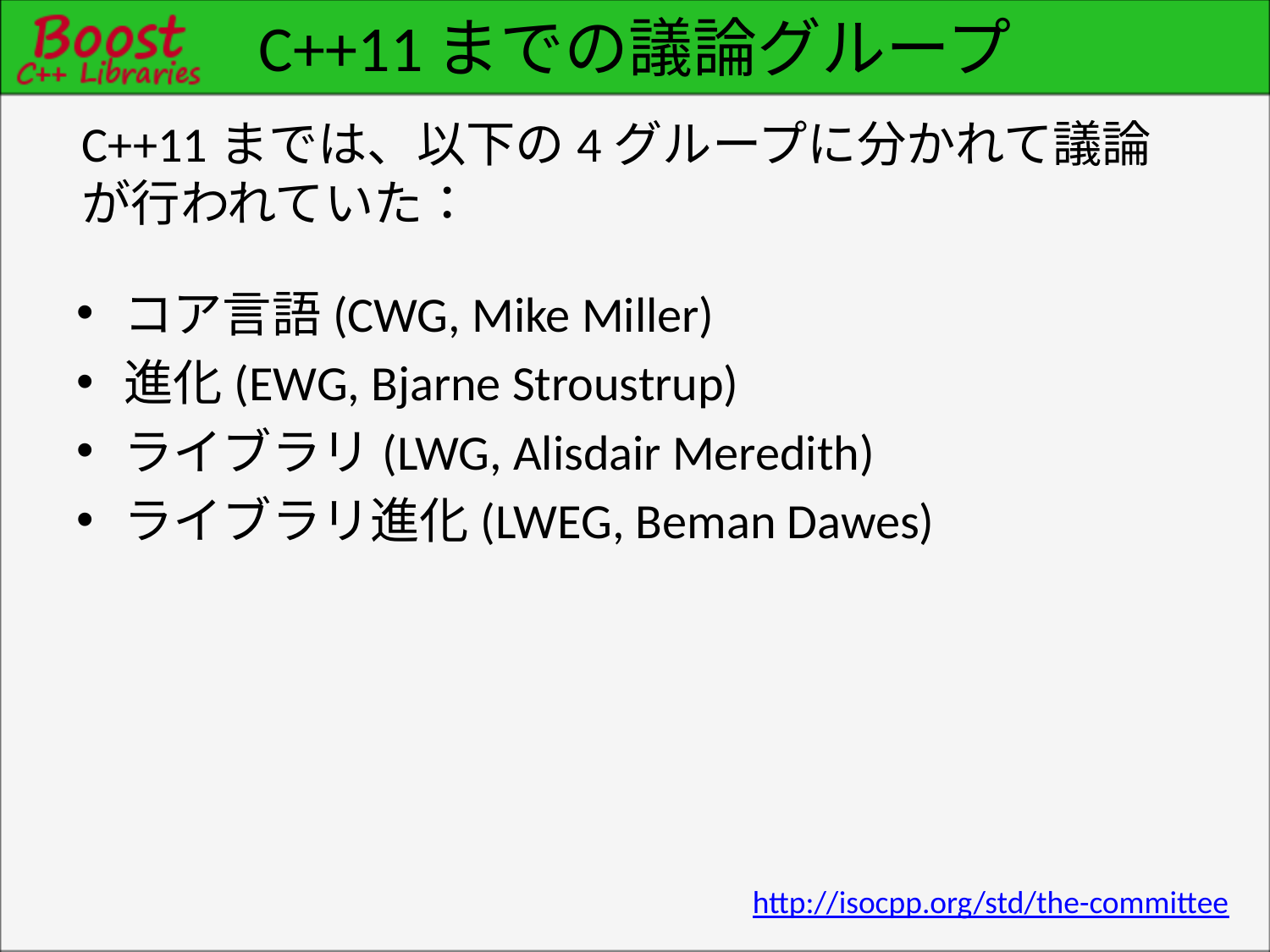

# C++11までの議論グループ
C++11までは、以下の4グループに分かれて議論が行われていた：
コア言語(CWG, Mike Miller)
進化(EWG, Bjarne Stroustrup)
ライブラリ(LWG, Alisdair Meredith)
ライブラリ進化(LWEG, Beman Dawes)
http://isocpp.org/std/the-committee